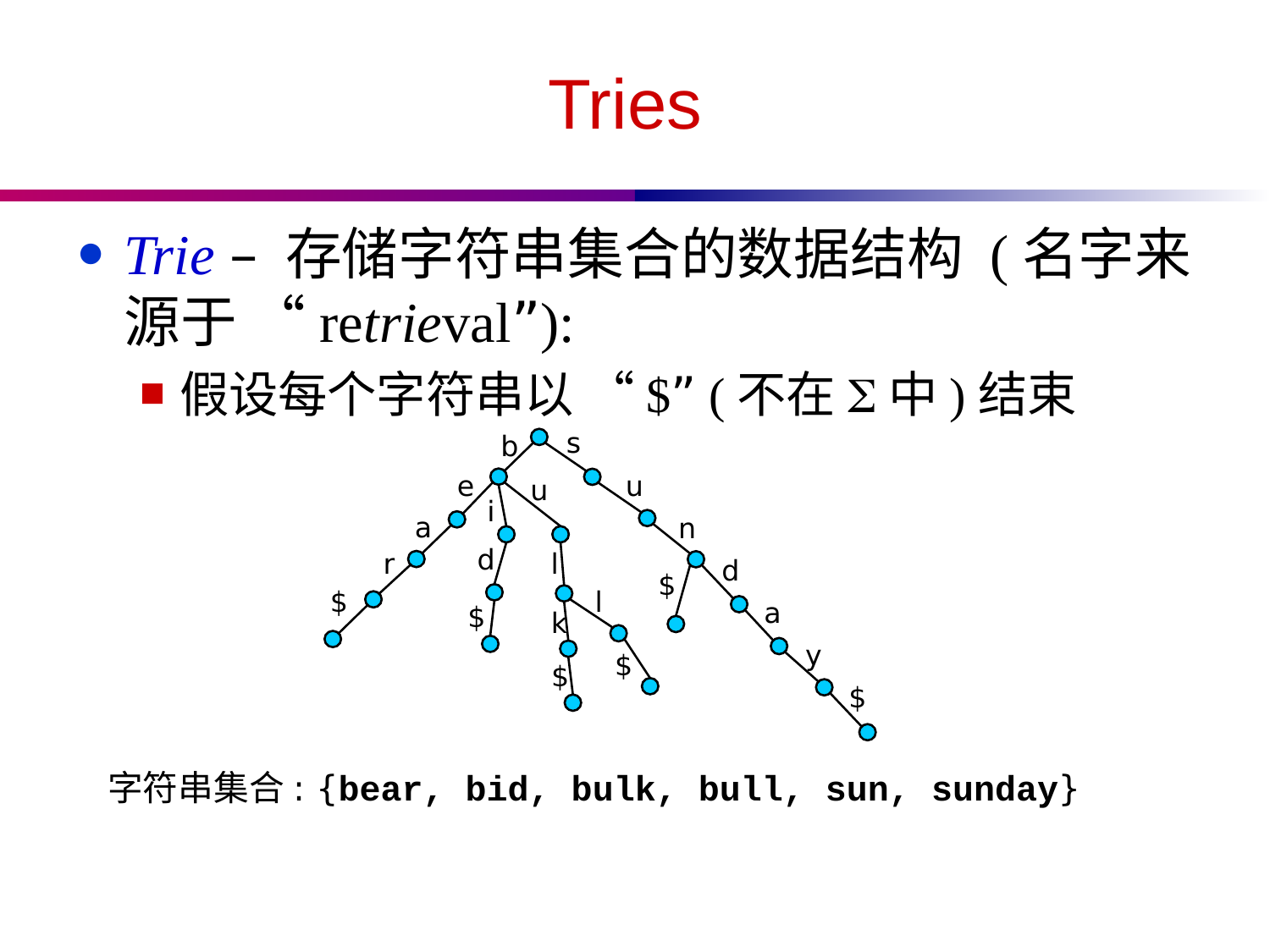

# Tries
Trie – 存储字符串集合的数据结构 (名字来源于 “retrieval”):
假设每个字符串以 “$” (不在Σ中)结束
s
b

e
u
u

i
a
n

d
r
l
d

$
$
l

a

$

k

y

$
$
$

字符串集合: {bear, bid, bulk, bull, sun, sunday}